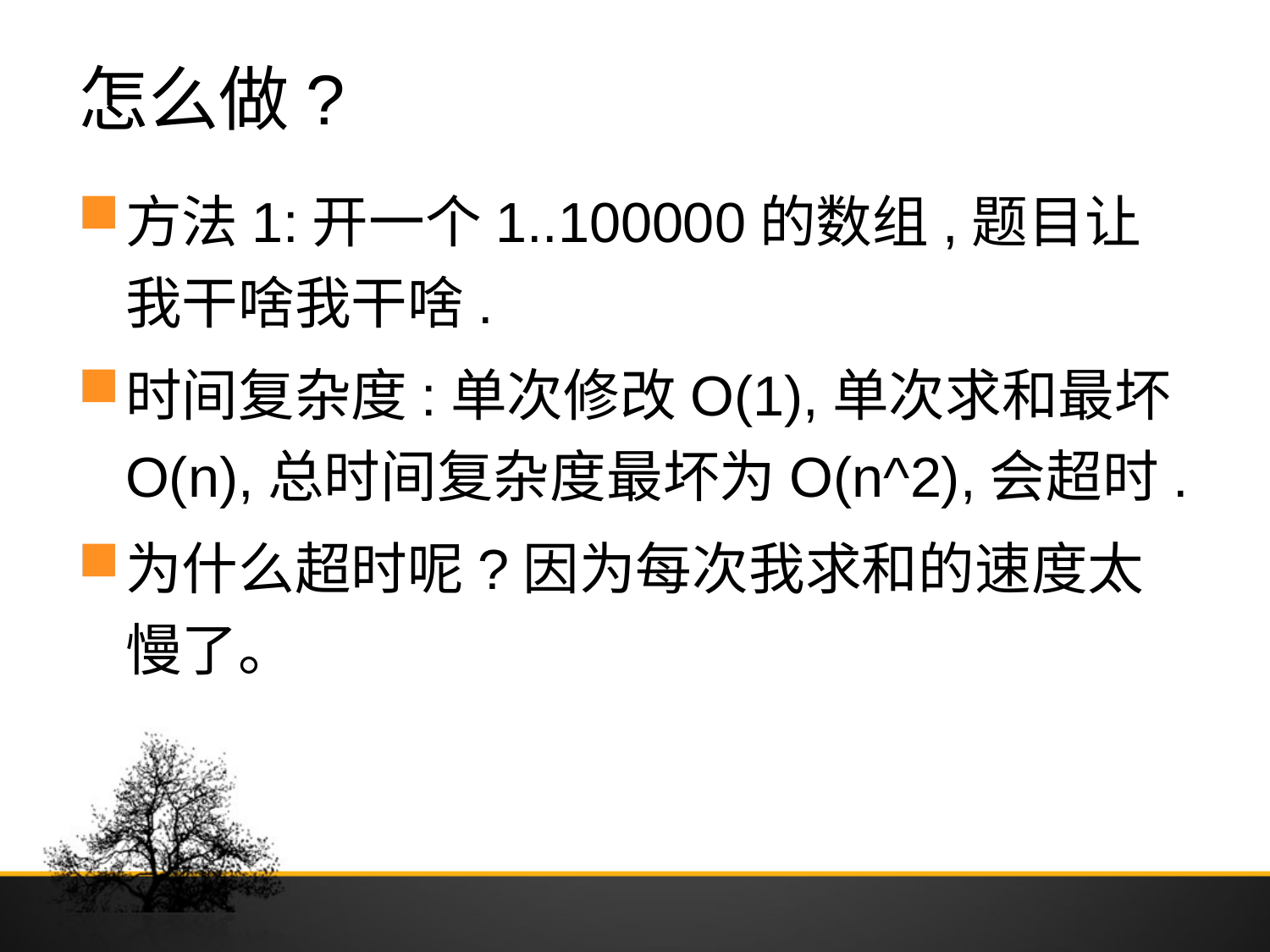

# 怎么做?
方法1:开一个1..100000的数组,题目让我干啥我干啥.
时间复杂度:单次修改O(1),单次求和最坏O(n),总时间复杂度最坏为O(n^2),会超时.
为什么超时呢?因为每次我求和的速度太慢了。